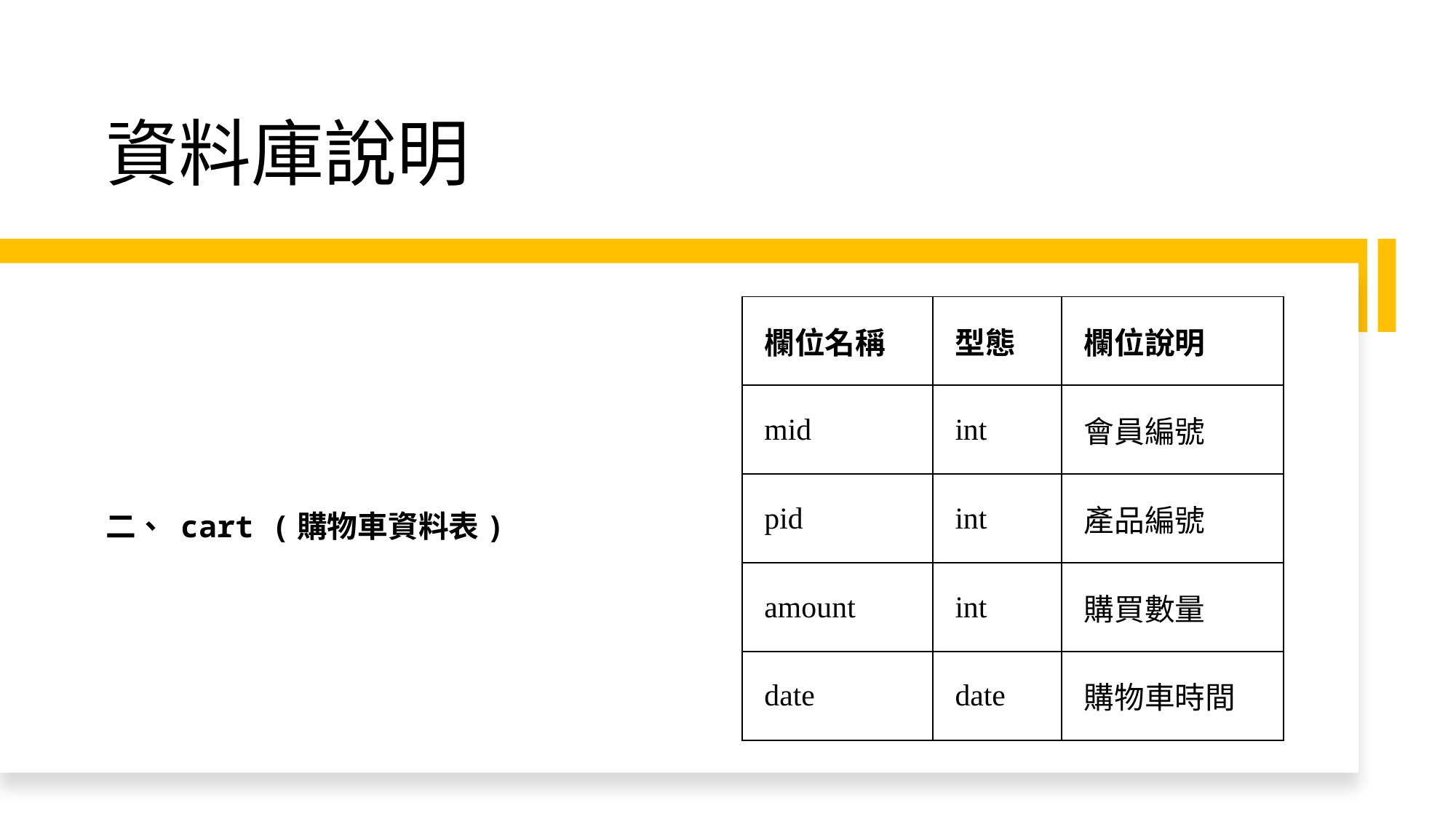

# 資料庫說明

| 欄位名稱 | 型態 | 欄位說明 |
| --- | --- | --- |
| mid | int | 會員編號 |
| pid | int | 產品編號 |
| amount | int | 購買數量 |
| date | date | 購物車時間 |
二、 cart (購物車資料表)